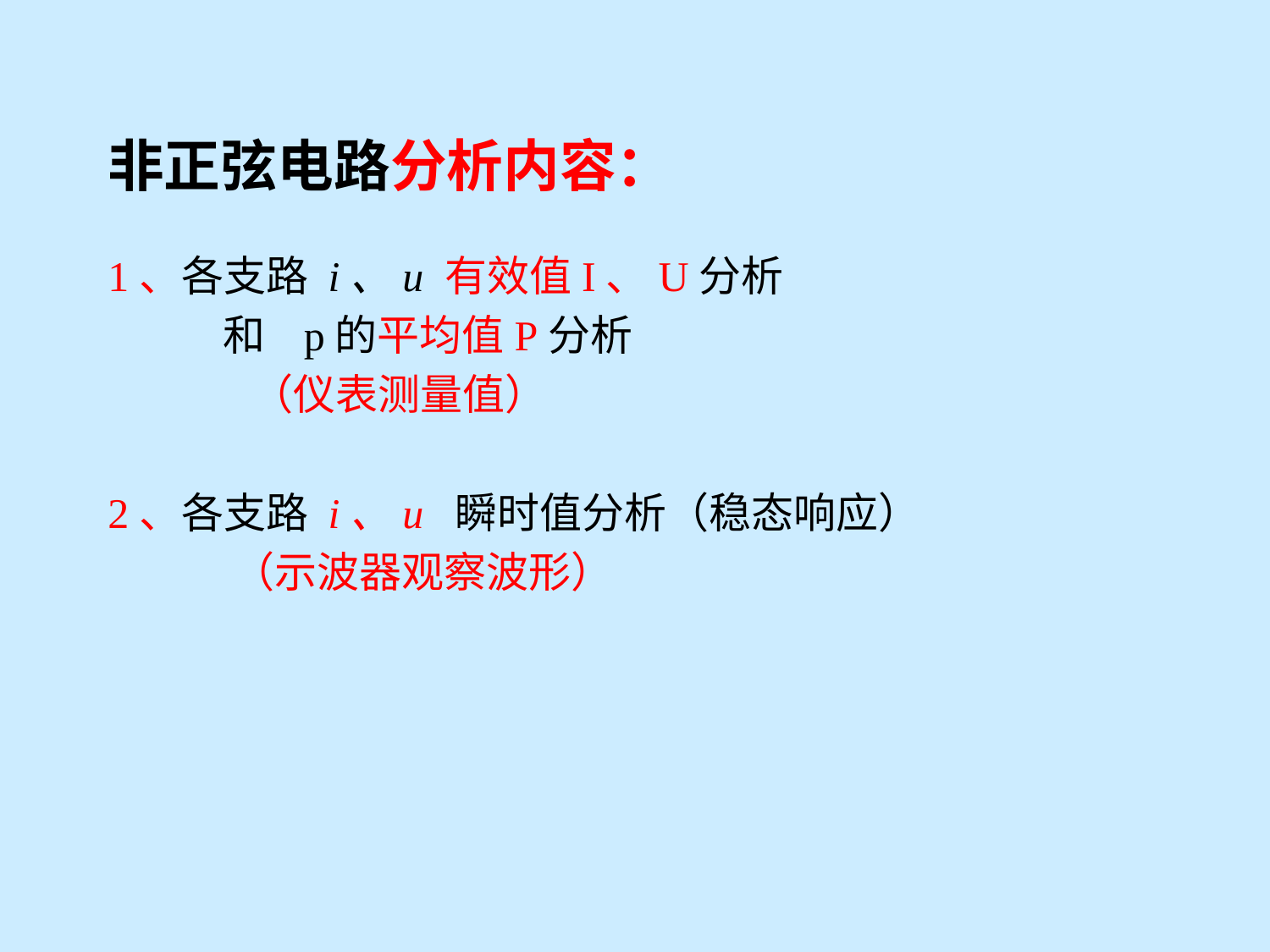

# 非正弦电路分析内容：
1、各支路 i、u 有效值I、U分析
           和   p的平均值P分析
              （仪表测量值）

2、各支路 i、u  瞬时值分析（稳态响应）
            （示波器观察波形）